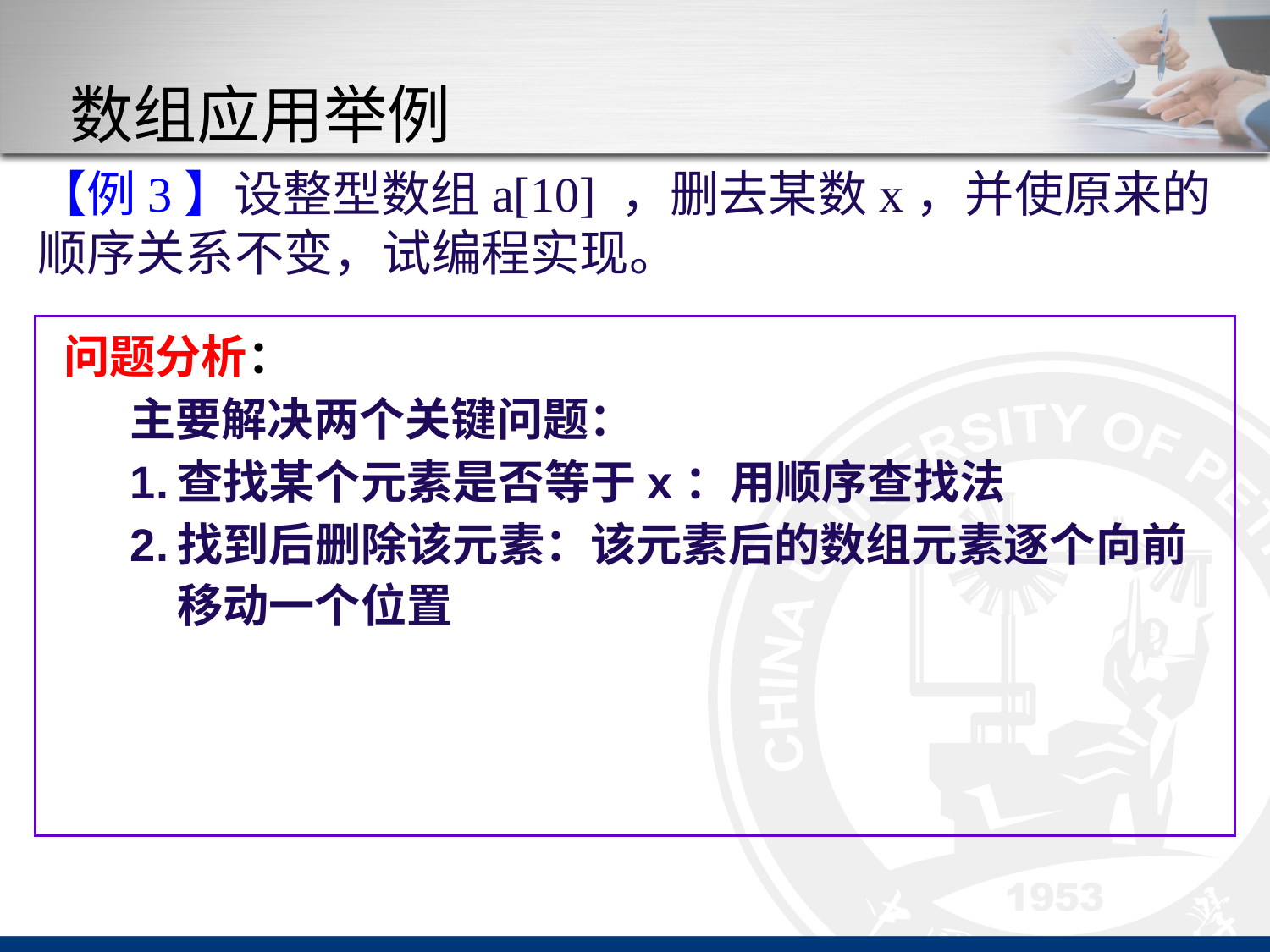

# 数组应用举例
【例3】设整型数组a[10] ，删去某数x，并使原来的顺序关系不变，试编程实现。
 问题分析：
主要解决两个关键问题：
查找某个元素是否等于x：用顺序查找法
找到后删除该元素：该元素后的数组元素逐个向前移动一个位置